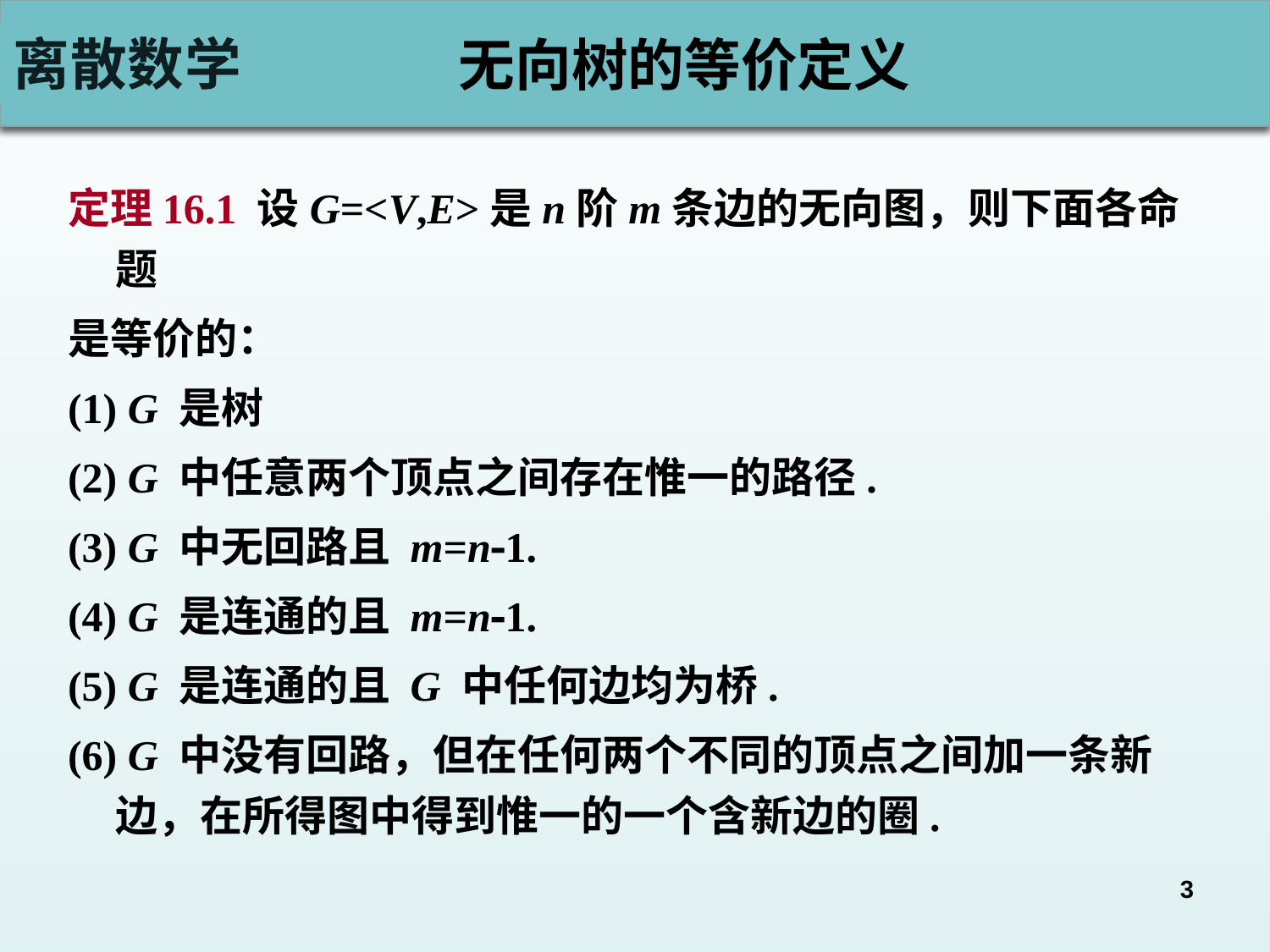

# 无向树的等价定义
定理16.1 设G=<V,E>是n阶m条边的无向图，则下面各命题
是等价的：
(1) G 是树
(2) G 中任意两个顶点之间存在惟一的路径.
(3) G 中无回路且 m=n−1.
(4) G 是连通的且 m=n−1.
(5) G 是连通的且 G 中任何边均为桥.
(6) G 中没有回路，但在任何两个不同的顶点之间加一条新边，在所得图中得到惟一的一个含新边的圈.
3